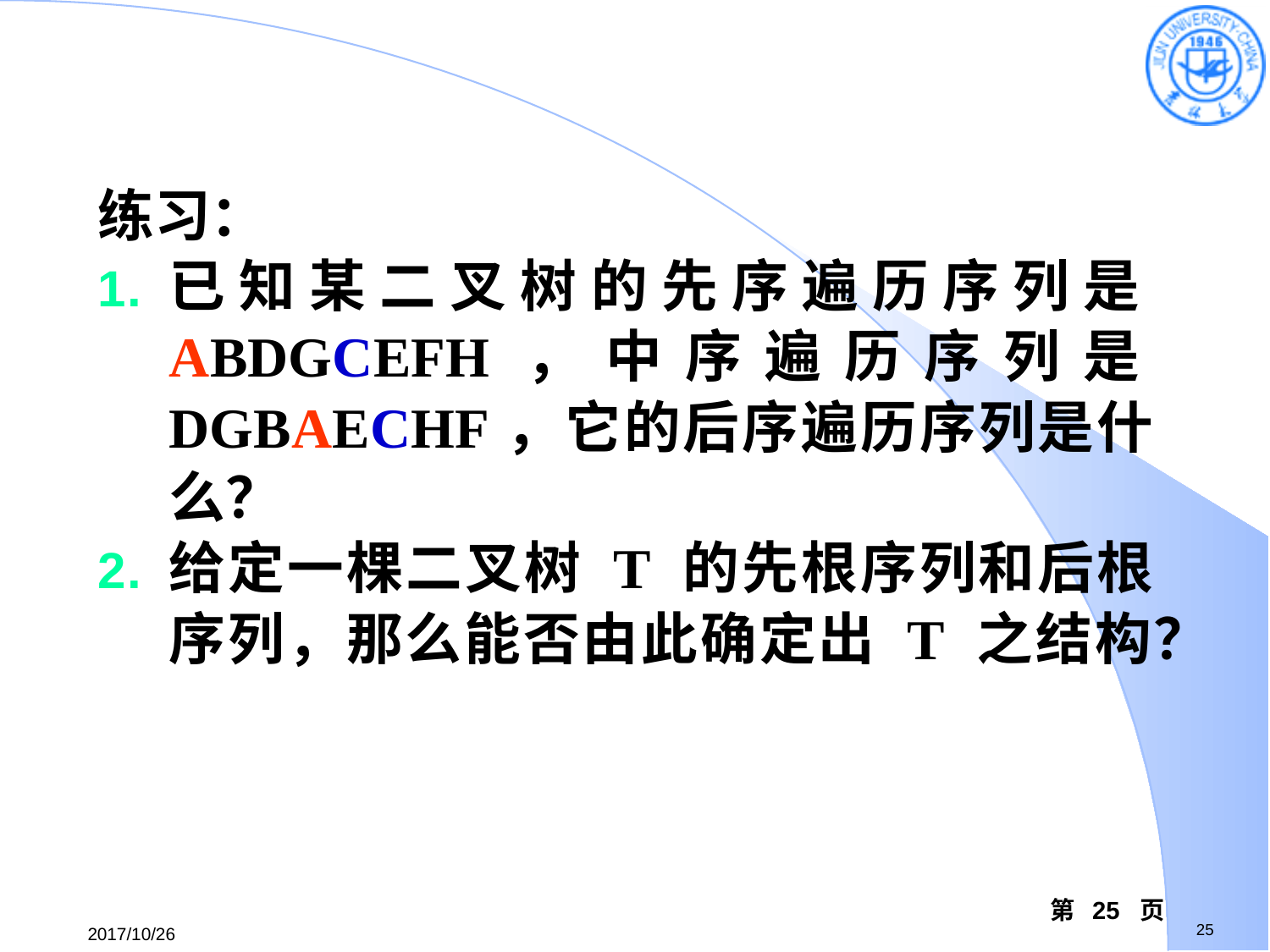

练习：
已知某二叉树的先序遍历序列是ABDGCEFH，中序遍历序列是DGBAECHF，它的后序遍历序列是什么？
给定一棵二叉树 T 的先根序列和后根序列，那么能否由此确定出 T 之结构？
第  25  页